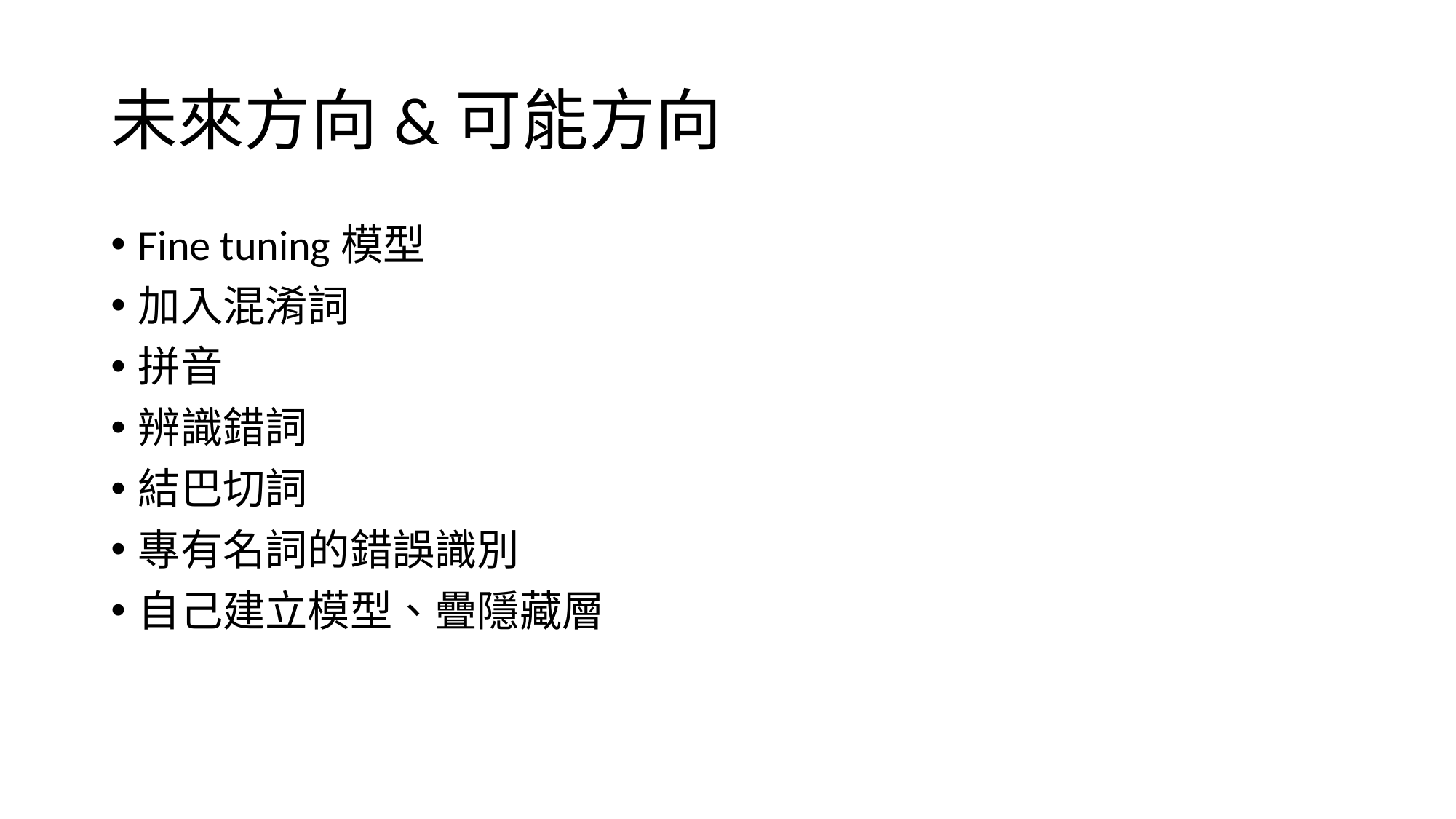

# 未來方向&可能方向
Fine tuning模型
加入混淆詞
拼音
辨識錯詞
結巴切詞
專有名詞的錯誤識別
自己建立模型、疊隱藏層